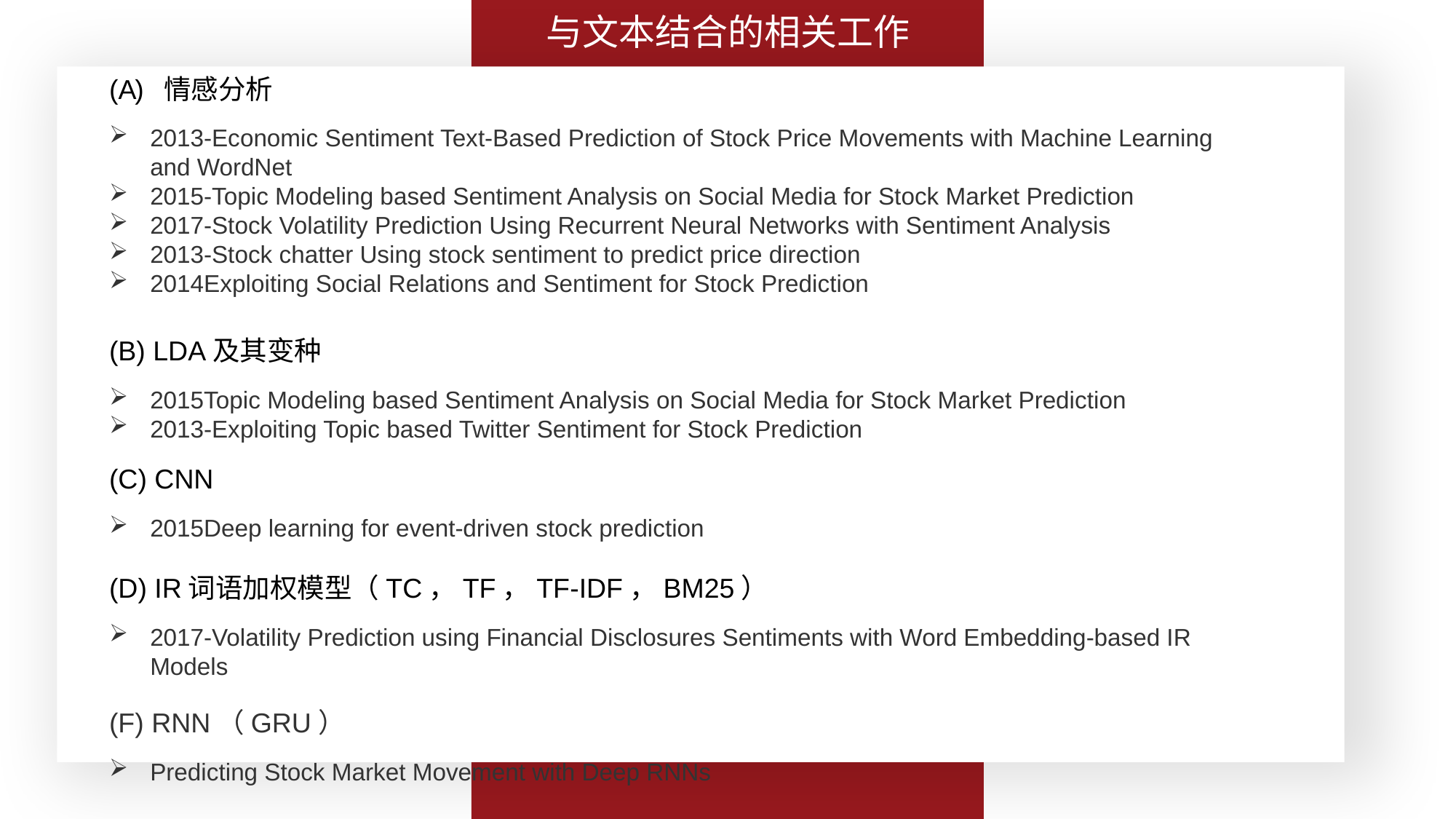

技术分析
与文本结合的相关工作

情感分析
2013-Economic Sentiment Text-Based Prediction of Stock Price Movements with Machine Learning and WordNet
2015-Topic Modeling based Sentiment Analysis on Social Media for Stock Market Prediction
2017-Stock Volatility Prediction Using Recurrent Neural Networks with Sentiment Analysis
2013-Stock chatter Using stock sentiment to predict price direction
2014Exploiting Social Relations and Sentiment for Stock Prediction

(B) LDA及其变种
2015Topic Modeling based Sentiment Analysis on Social Media for Stock Market Prediction
2013-Exploiting Topic based Twitter Sentiment for Stock Prediction

(C) CNN
2015Deep learning for event-driven stock prediction

(D) IR词语加权模型（TC，TF，TF-IDF，BM25）
2017-Volatility Prediction using Financial Disclosures Sentiments with Word Embedding-based IR Models

(F) RNN（GRU）
Predicting Stock Market Movement with Deep RNNs